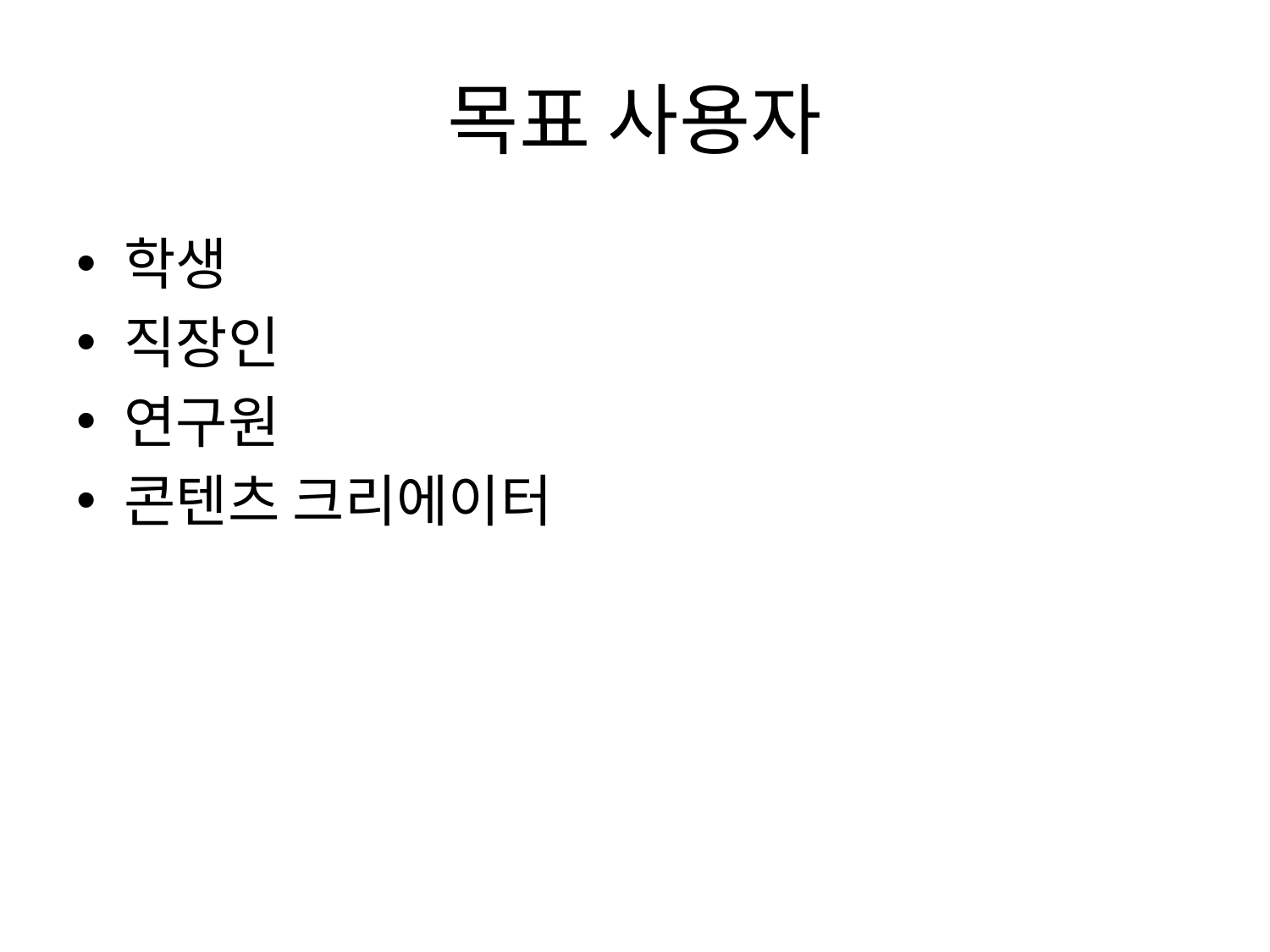

# 목표 사용자
학생
직장인
연구원
콘텐츠 크리에이터